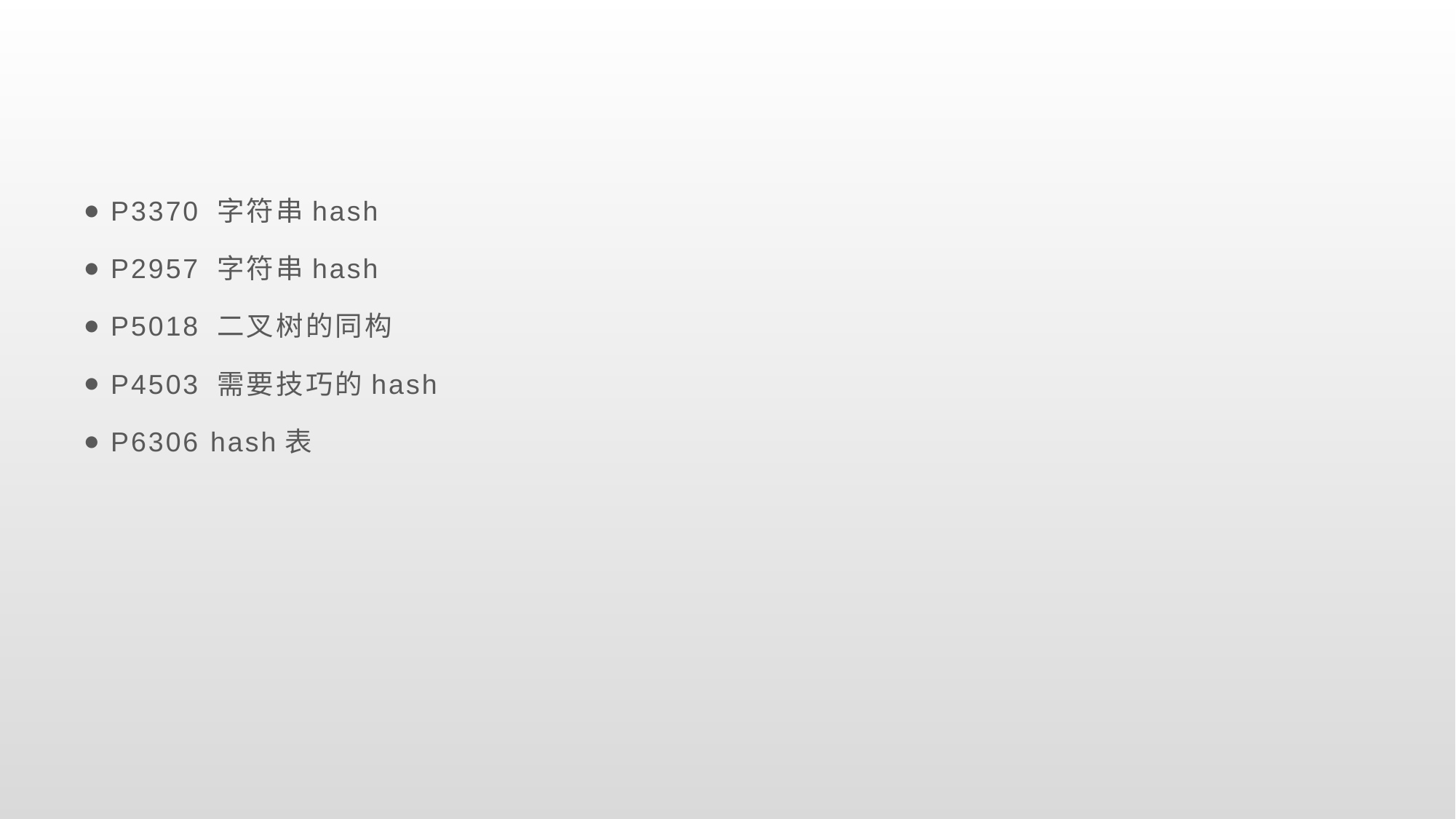

#
P3370 字符串hash
P2957 字符串hash
P5018 二叉树的同构
P4503 需要技巧的hash
P6306 hash表